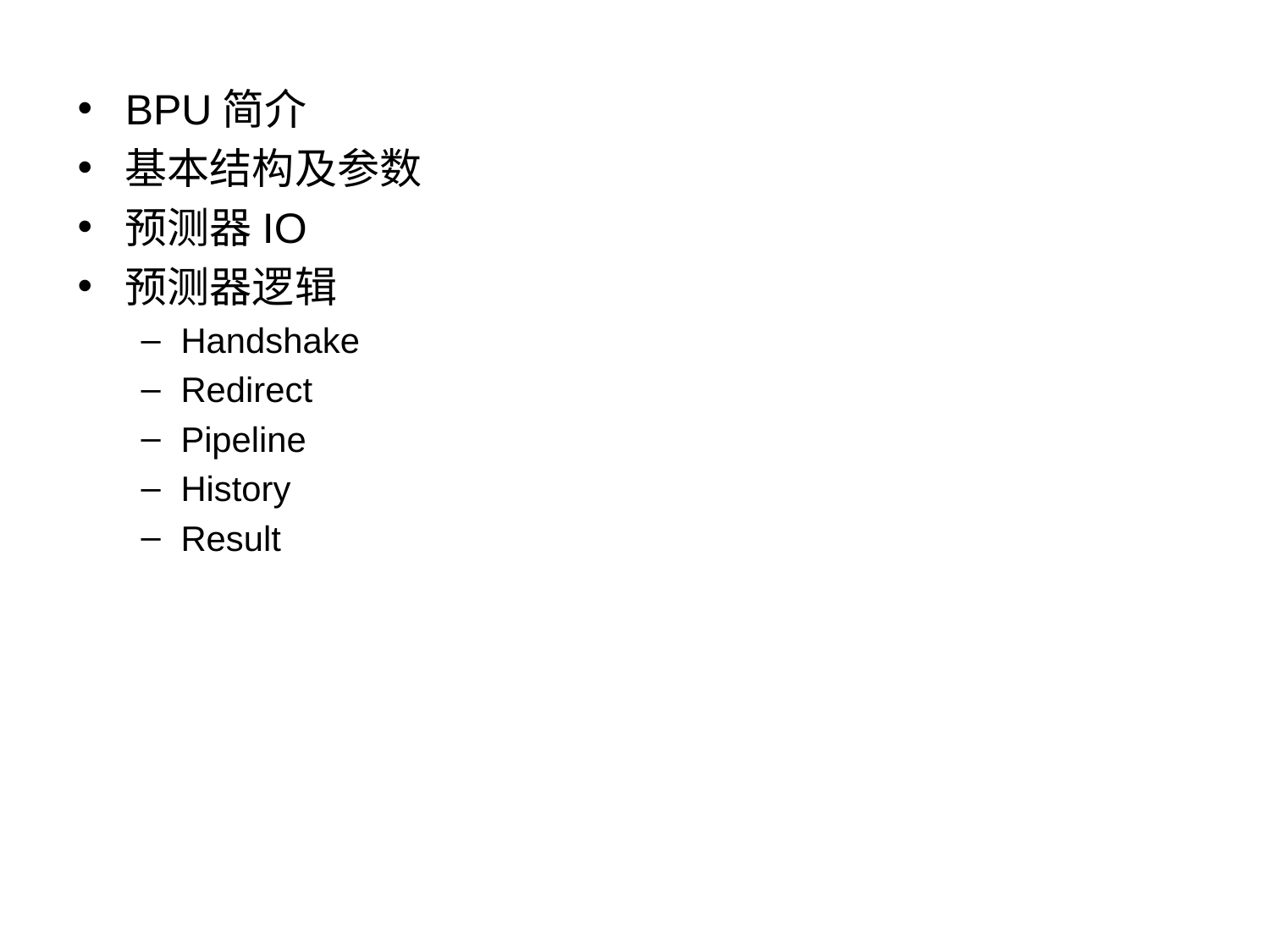

BPU简介
基本结构及参数
预测器IO
预测器逻辑
Handshake
Redirect
Pipeline
History
Result